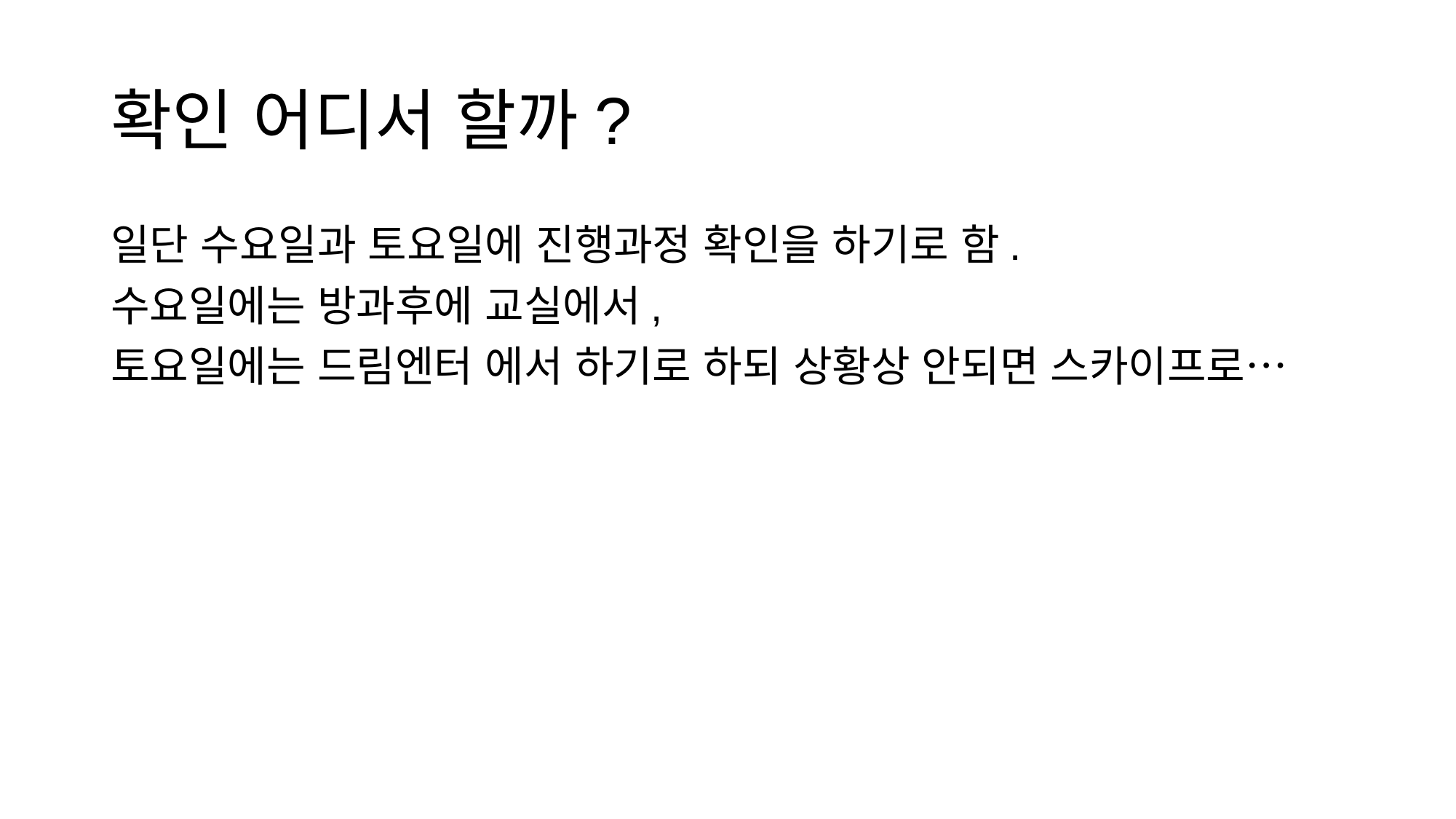

# 확인 어디서 할까?
일단 수요일과 토요일에 진행과정 확인을 하기로 함.
수요일에는 방과후에 교실에서,
토요일에는 드림엔터 에서 하기로 하되 상황상 안되면 스카이프로…